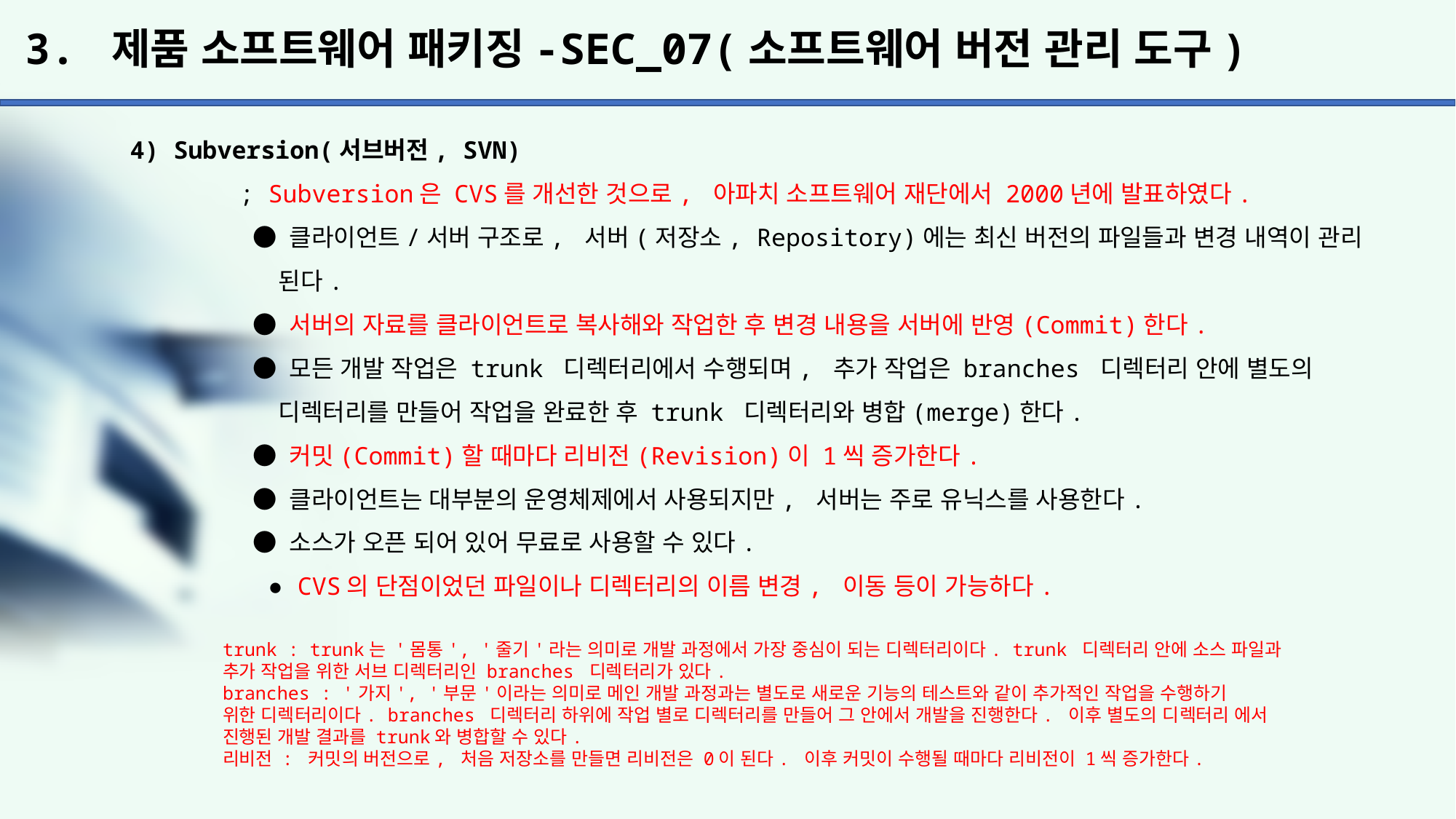

# 3. 제품 소프트웨어 패키징-SEC_07(소프트웨어 버전 관리 도구)
4) Subversion(서브버전, SVN)
	; Subversion은 CVS를 개선한 것으로, 아파치 소프트웨어 재단에서 2000년에 발표하였다.
	  ● 클라이언트/서버 구조로, 서버(저장소, Repository)에는 최신 버전의 파일들과 변경 내역이 관리
	     된다.
	  ● 서버의 자료를 클라이언트로 복사해와 작업한 후 변경 내용을 서버에 반영(Commit)한다.
	  ● 모든 개발 작업은 trunk 디렉터리에서 수행되며, 추가 작업은 branches 디렉터리 안에 별도의
	     디렉터리를 만들어 작업을 완료한 후 trunk 디렉터리와 병합(merge)한다.
	  ● 커밋(Commit)할 때마다 리비전(Revision)이 1씩 증가한다.
	  ● 클라이언트는 대부분의 운영체제에서 사용되지만, 서버는 주로 유닉스를 사용한다.
	  ● 소스가 오픈 되어 있어 무료로 사용할 수 있다.
	  ● CVS의 단점이었던 파일이나 디렉터리의 이름 변경, 이동 등이 가능하다.
trunk : trunk는 '몸통', '줄기'라는 의미로 개발 과정에서 가장 중심이 되는 디렉터리이다. trunk 디렉터리 안에 소스 파일과 추가 작업을 위한 서브 디렉터리인 branches 디렉터리가 있다.
branches : '가지', '부문'이라는 의미로 메인 개발 과정과는 별도로 새로운 기능의 테스트와 같이 추가적인 작업을 수행하기
위한 디렉터리이다. branches 디렉터리 하위에 작업 별로 디렉터리를 만들어 그 안에서 개발을 진행한다. 이후 별도의 디렉터리 에서 진행된 개발 결과를 trunk와 병합할 수 있다.
리비전 : 커밋의 버전으로, 처음 저장소를 만들면 리비전은 0이 된다. 이후 커밋이 수행될 때마다 리비전이 1씩 증가한다.